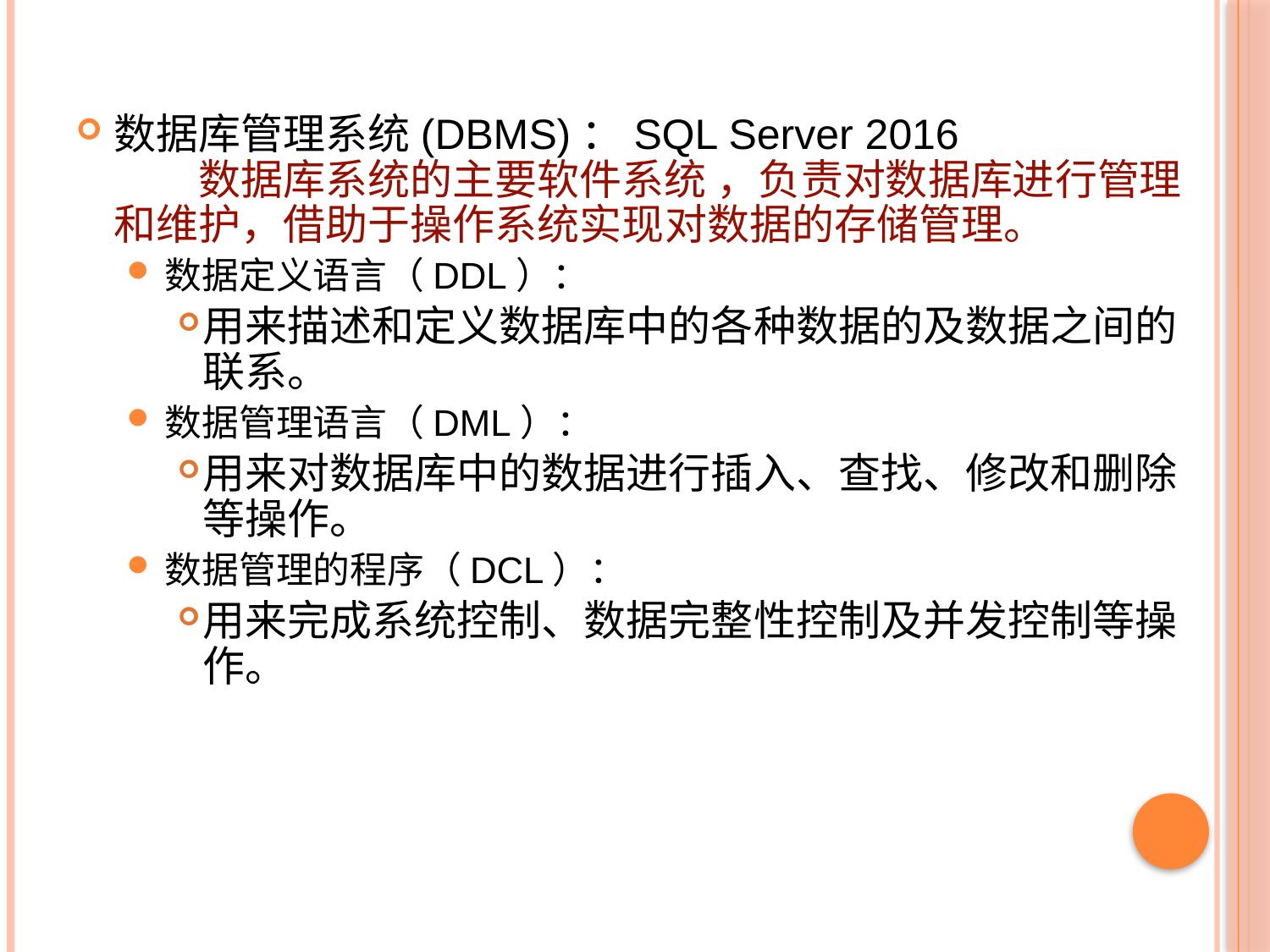

数据库管理系统(DBMS)：SQL Server 2016
　　数据库系统的主要软件系统 ，负责对数据库进行管理和维护，借助于操作系统实现对数据的存储管理。
数据定义语言（DDL）：
用来描述和定义数据库中的各种数据的及数据之间的联系。
数据管理语言（DML）：
用来对数据库中的数据进行插入、查找、修改和删除等操作。
数据管理的程序（DCL）：
用来完成系统控制、数据完整性控制及并发控制等操作。